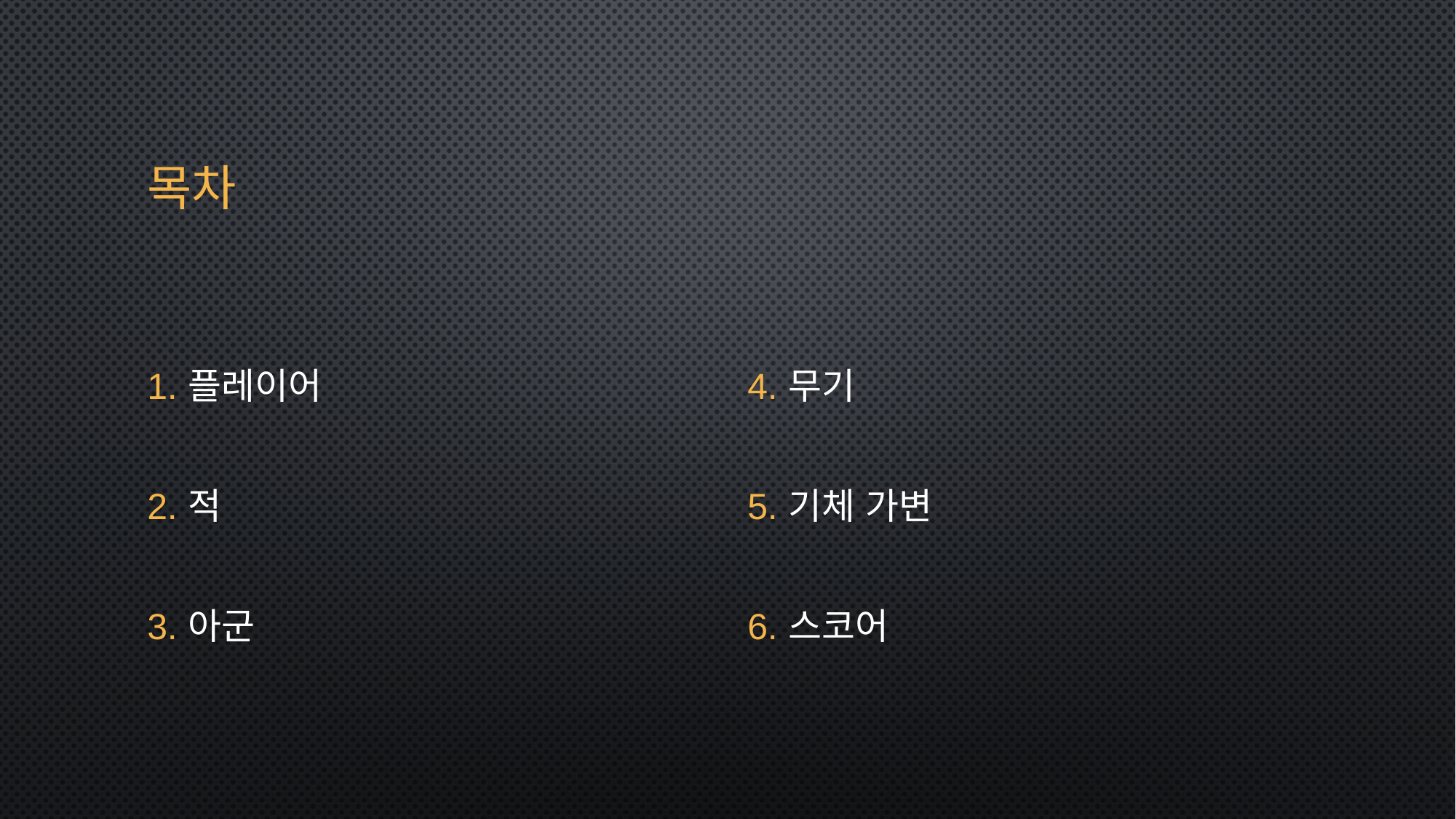

# 목차
플레이어

적

아군
무기

기체 가변

스코어